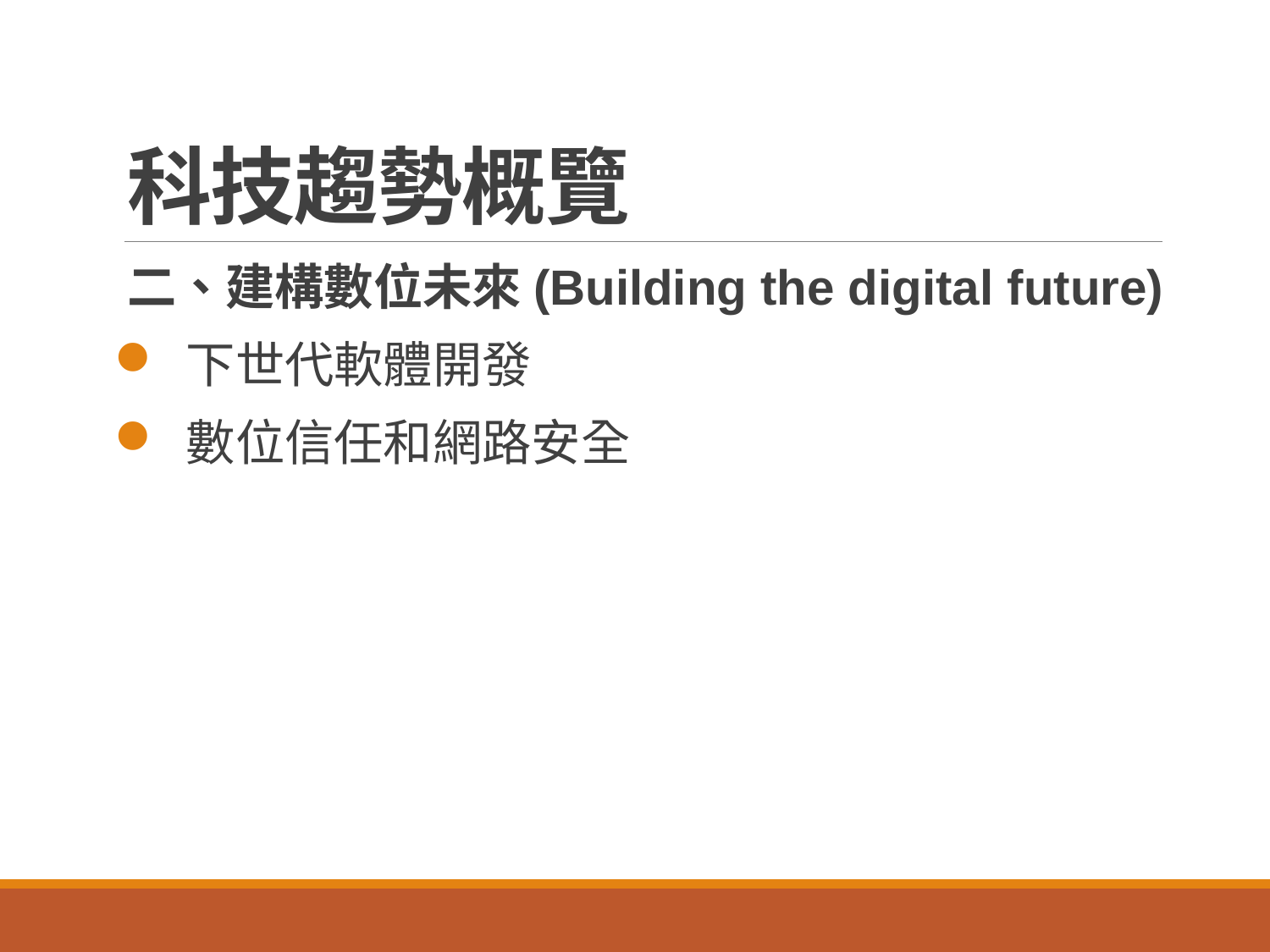

# 科技趨勢概覽
二、建構數位未來(Building the digital future)
 下世代軟體開發
 數位信任和網路安全